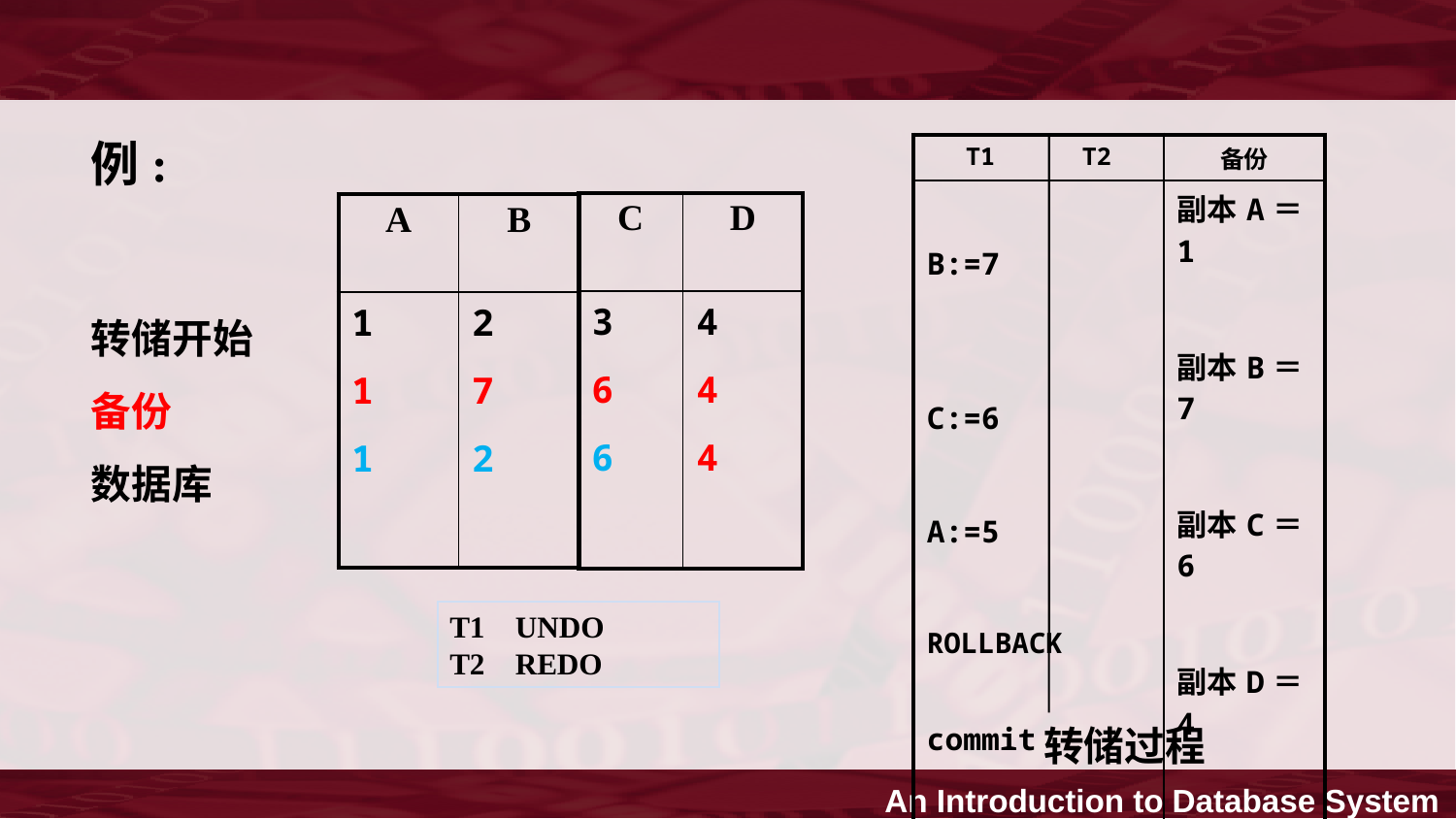

例:

转储开始
备份
数据库

| T1 T2 | 备份 |
| --- | --- |
| B:=7 C:=6 A:=5 ROLLBACK commit | 副本A＝1 副本B＝7 副本C＝6 副本D＝4 转储结束 |
| C | D |
| --- | --- |
| 3 6 6 | 4 4 4 |
| A | B |
| --- | --- |
| 1 1 1 | 2 7 2 |

T1    UNDO
T2    REDO
转储过程